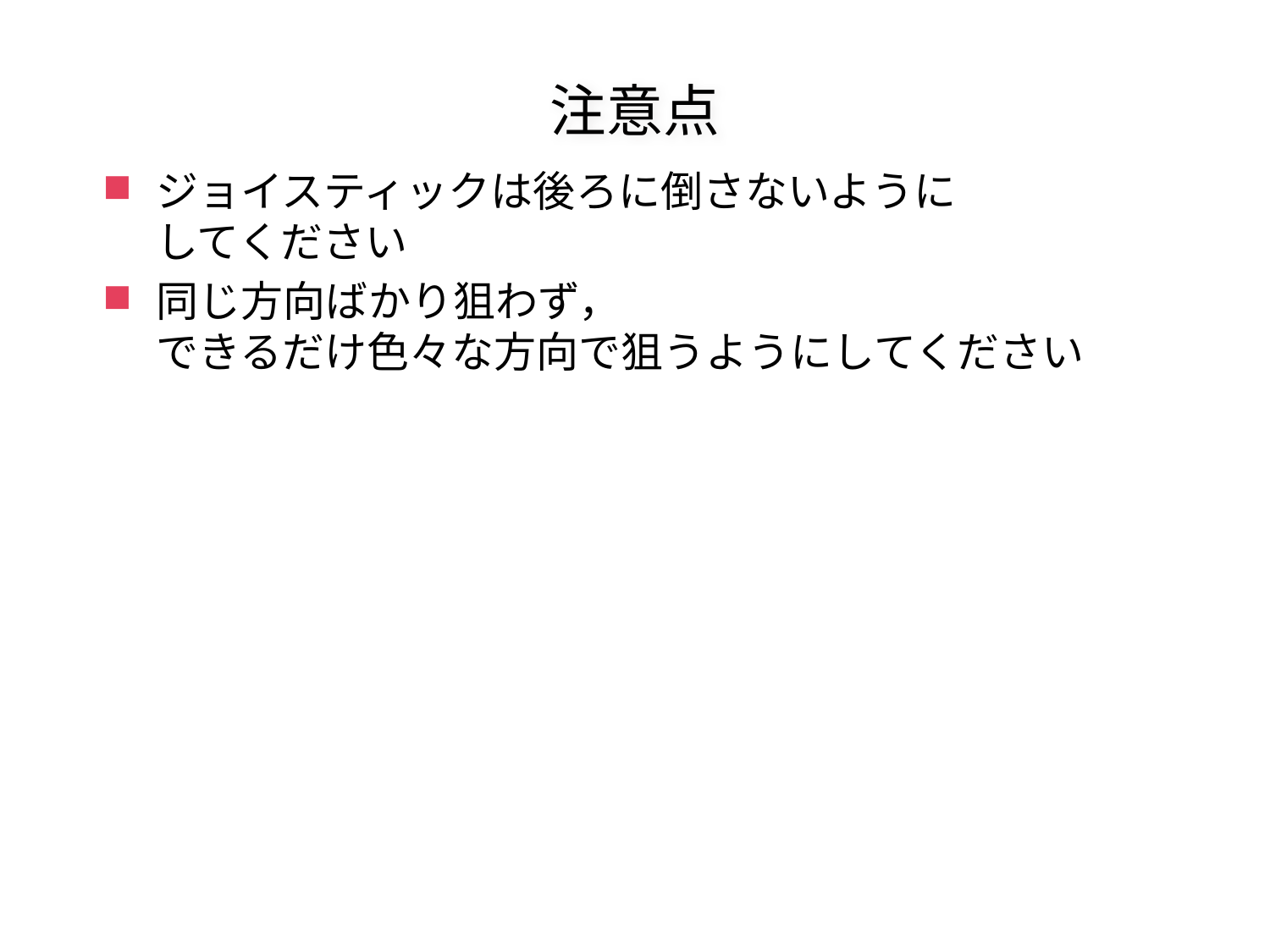

# 注意点
ジョイスティックは後ろに倒さないように
してください
同じ方向ばかり狙わず，
できるだけ色々な方向で狙うようにしてください